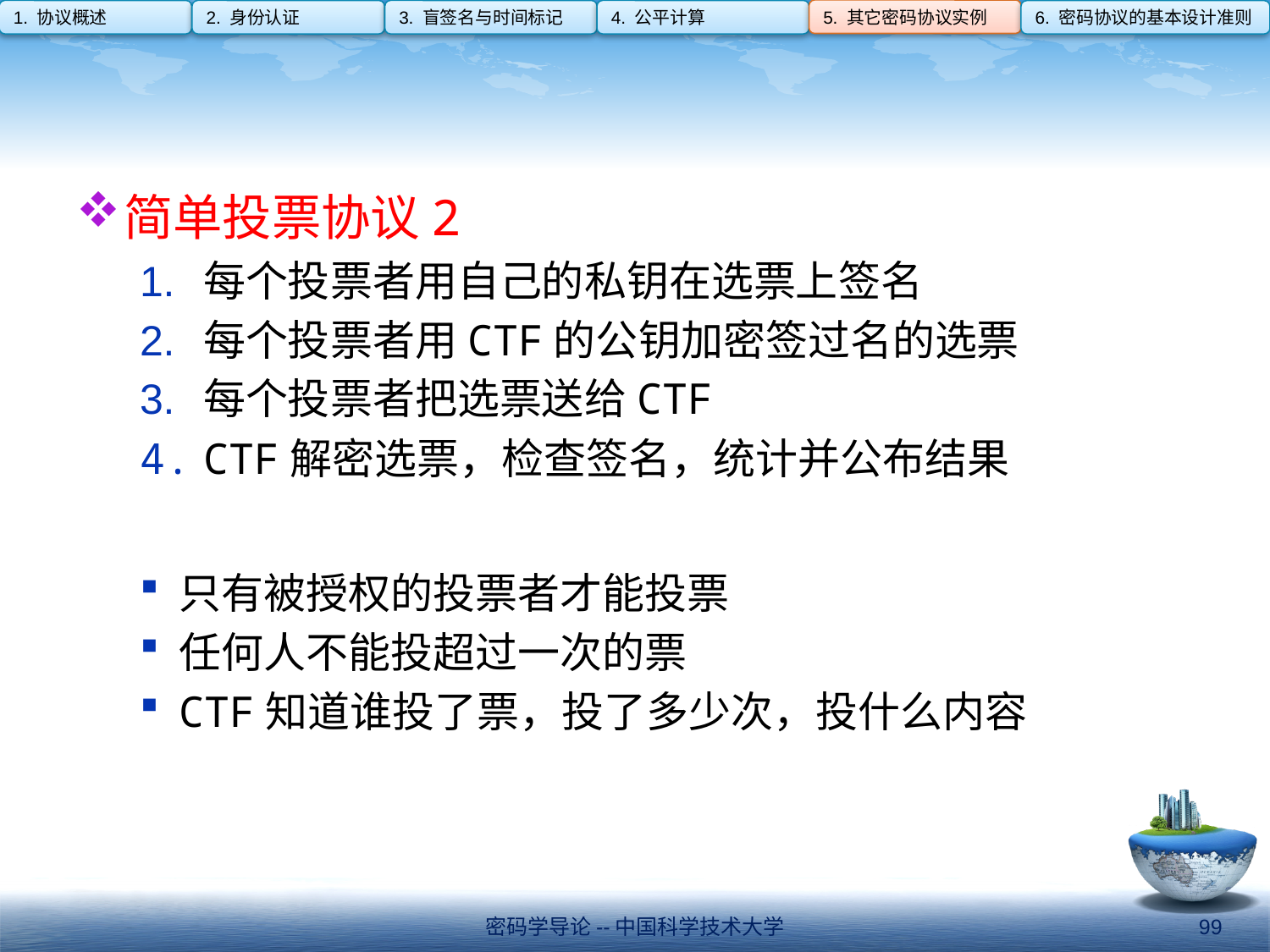

5. 其它密码协议实例
1. 协议概述
2. 身份认证
3. 盲签名与时间标记
4. 公平计算
6. 密码协议的基本设计准则
#
简单投票协议2
每个投票者用自己的私钥在选票上签名
每个投票者用CTF的公钥加密签过名的选票
每个投票者把选票送给CTF
CTF解密选票，检查签名，统计并公布结果

只有被授权的投票者才能投票
任何人不能投超过一次的票
CTF知道谁投了票，投了多少次，投什么内容
密码学导论--中国科学技术大学
99